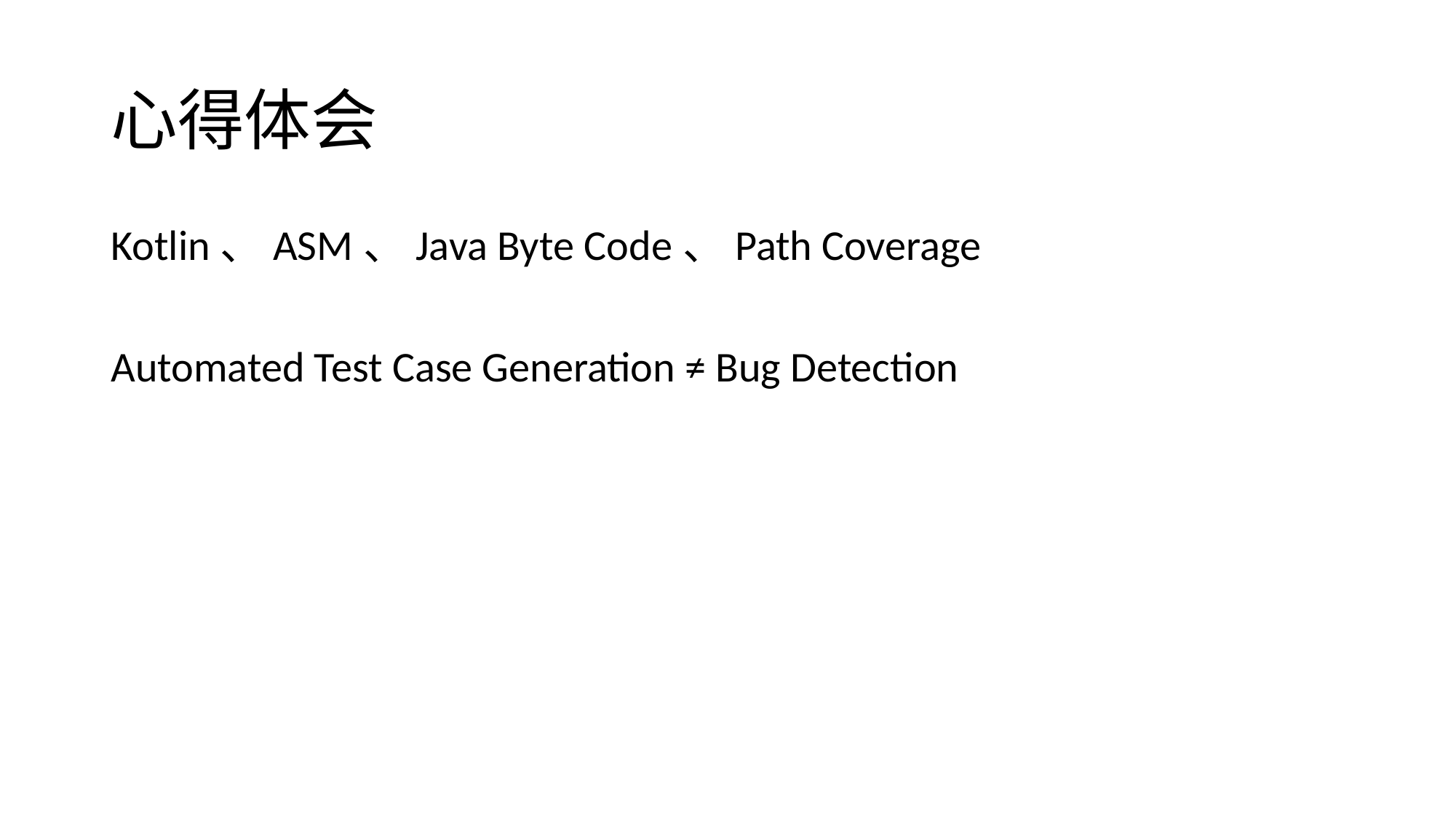

# 心得体会
Kotlin、ASM、Java Byte Code、Path Coverage

Automated Test Case Generation ≠ Bug Detection